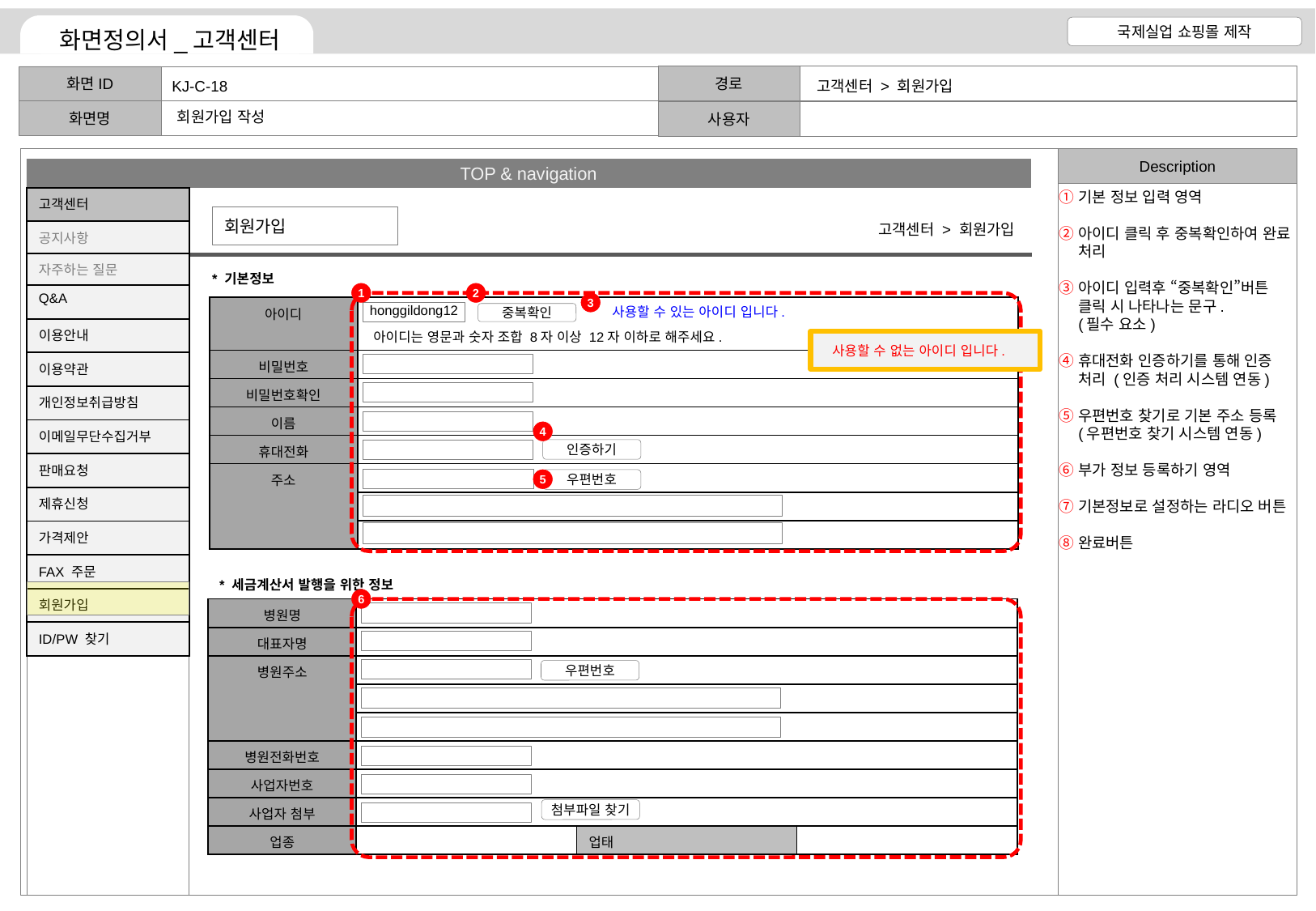

KJ-C-18
고객센터 > 회원가입
회원가입 작성
기본 정보 입력 영역

아이디 클릭 후 중복확인하여 완료 처리

아이디 입력후 “중복확인”버튼 클릭 시 나타나는 문구.
(필수 요소)

휴대전화 인증하기를 통해 인증 처리 (인증 처리 시스템 연동)

우편번호 찾기로 기본 주소 등록
(우편번호 찾기 시스템 연동)

부가 정보 등록하기 영역

기본정보로 설정하는 라디오 버튼

완료버튼
회원가입
고객센터 > 회원가입
* 기본정보
1
2

3
| 아이디 | honggildong12 |
| --- | --- |
| 비밀번호 |  |
| 비밀번호확인 |  |
| 이름 |  |
| 휴대전화 |  |
| 주소 |  |
|  |  |
|  |  |

사용할 수 있는 아이디 입니다.
중복확인
아이디는 영문과 숫자 조합 8자 이상 12자 이하로 해주세요.

사용할 수 없는 아이디 입니다.

4
인증하기

5
우편번호

* 세금계산서 발행을 위한 정보

6
| 병원명 |  |  |  |
| --- | --- | --- | --- |
| 대표자명 |  |  |  |
| 병원주소 |  |  |  |
|  |  |  |  |
|  |  |  |  |
| 병원전화번호 |  |  |  |
| 사업자번호 |  |  |  |
| 사업자 첨부 |  |  |  |
| 업종 |  | 업태 |  |

우편번호

첨부파일 찾기